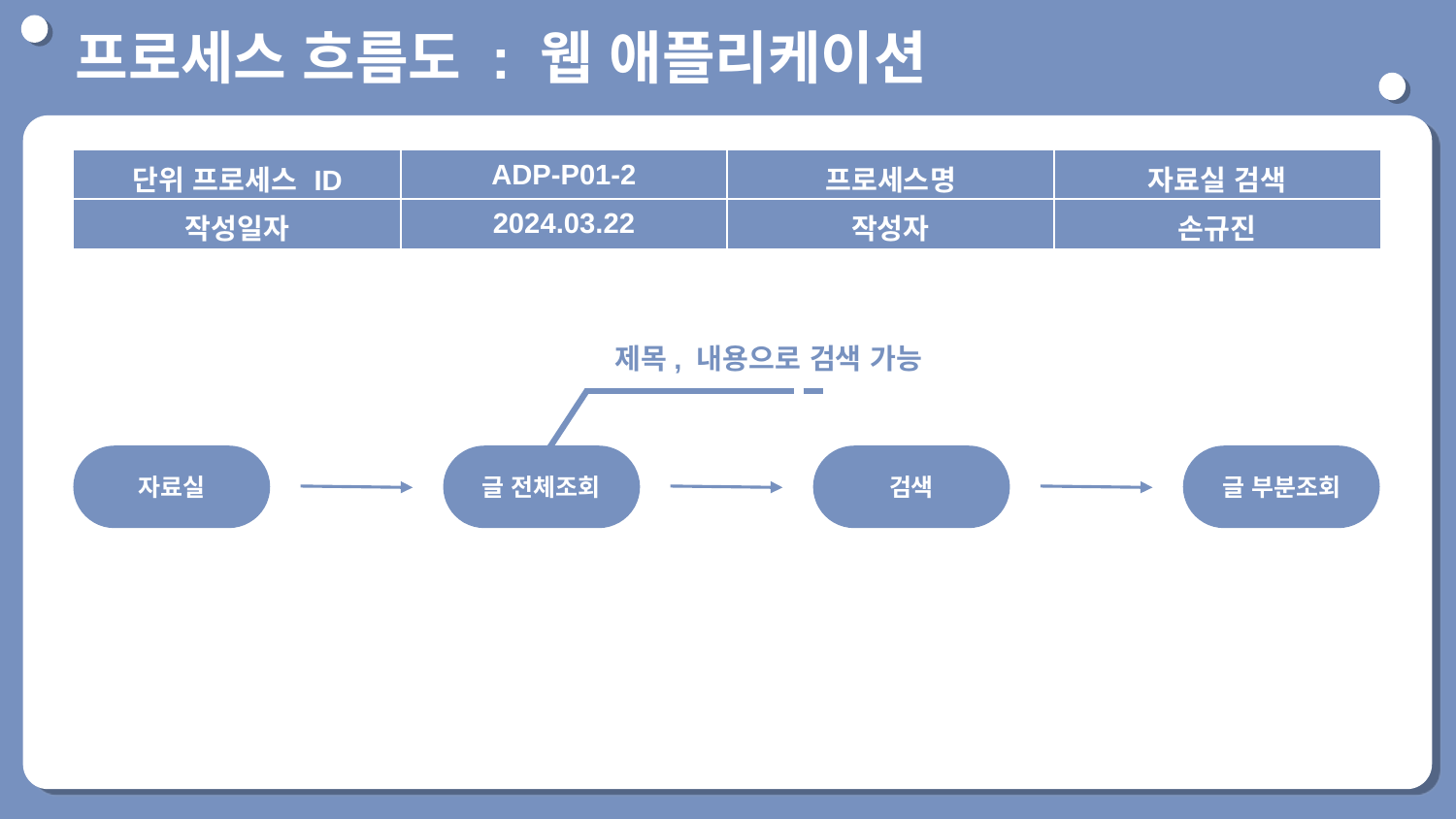

프로세스 흐름도 : 웹 애플리케이션

단위 프로세스 ID
| 단위 프로세스 ID | ADP-P01-2 | 프로세스명 | 자료실 검색 |
| --- | --- | --- | --- |
| 작성일자 | 2024.03.22 | 작성자 | 손규진 |
제목, 내용으로 검색 가능
자료실
글 전체조회
검색
글 부분조회